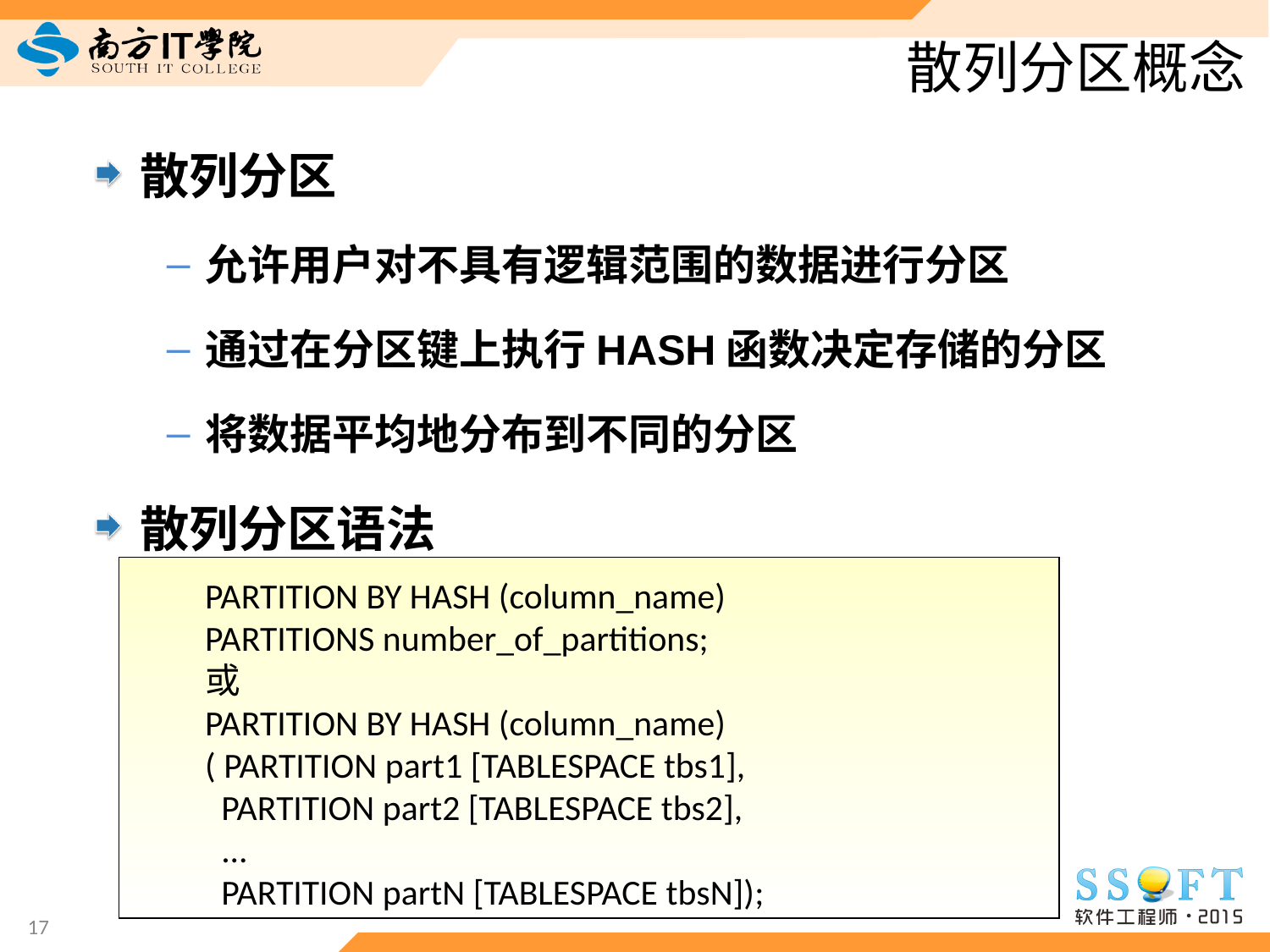

# 散列分区概念
散列分区
允许用户对不具有逻辑范围的数据进行分区
通过在分区键上执行HASH函数决定存储的分区
将数据平均地分布到不同的分区
散列分区语法

PARTITION BY HASH (column_name)
PARTITIONS number_of_partitions;
或
PARTITION BY HASH (column_name)
( PARTITION part1 [TABLESPACE tbs1],
  PARTITION part2 [TABLESPACE tbs2],
  ...
  PARTITION partN [TABLESPACE tbsN]);
17